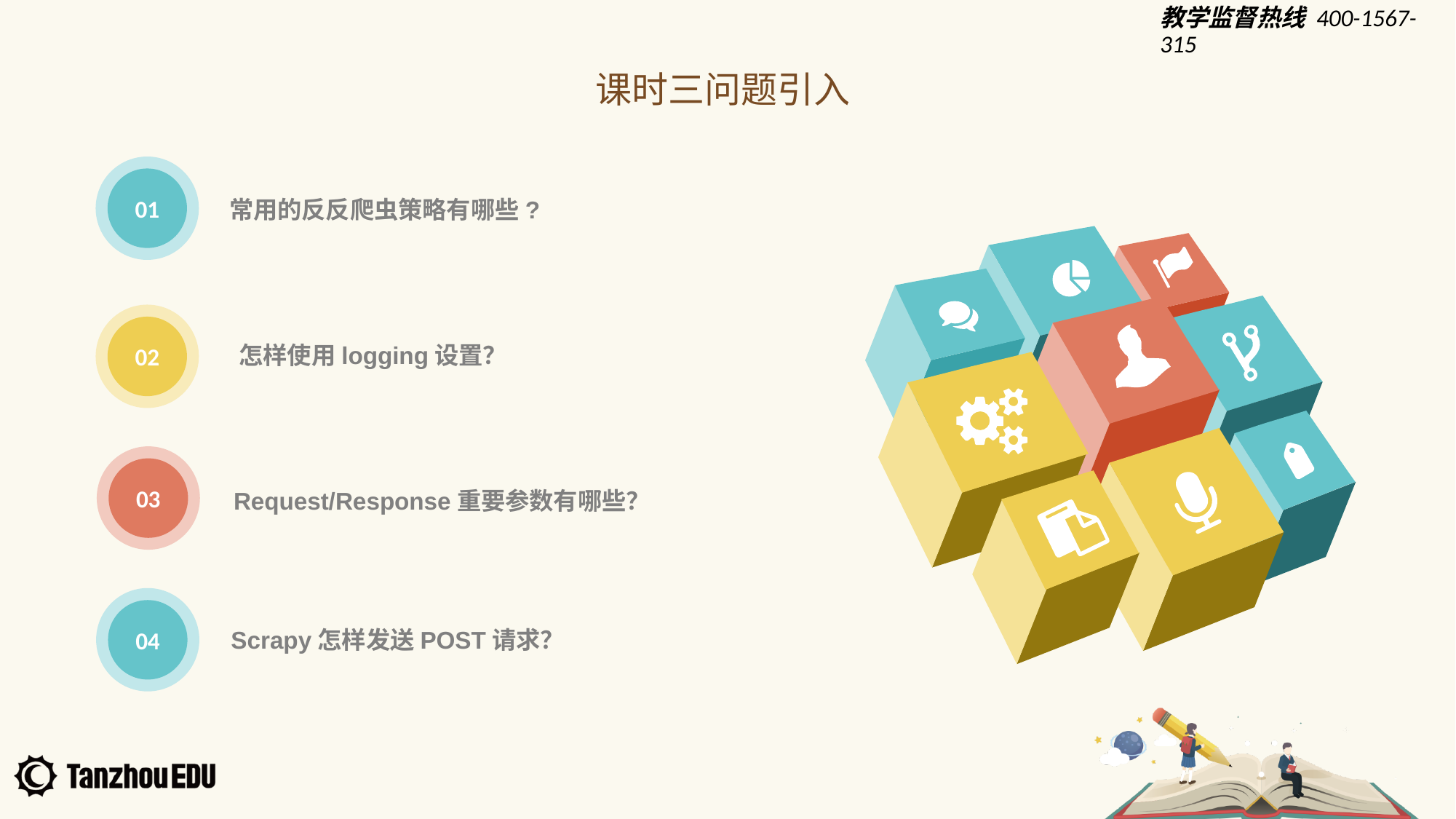

课时三问题引入

01
常用的反反爬虫策略有哪些?

02

怎样使用logging设置？

03

Request/Response重要参数有哪些？

04
Scrapy怎样发送POST请求？